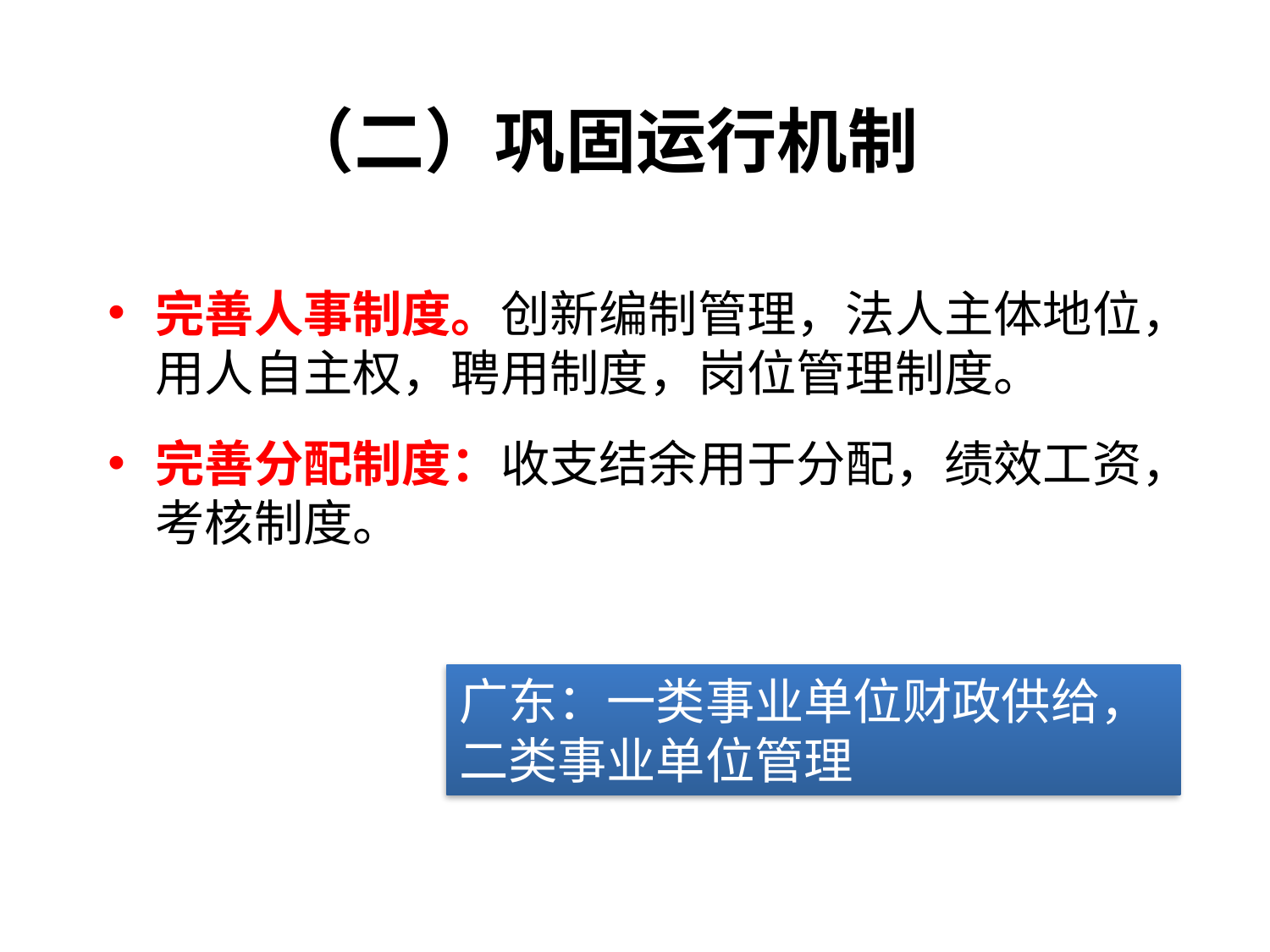

# （二）巩固运行机制
完善人事制度。创新编制管理，法人主体地位，用人自主权，聘用制度，岗位管理制度。
完善分配制度：收支结余用于分配，绩效工资，考核制度。
广东：一类事业单位财政供给，二类事业单位管理